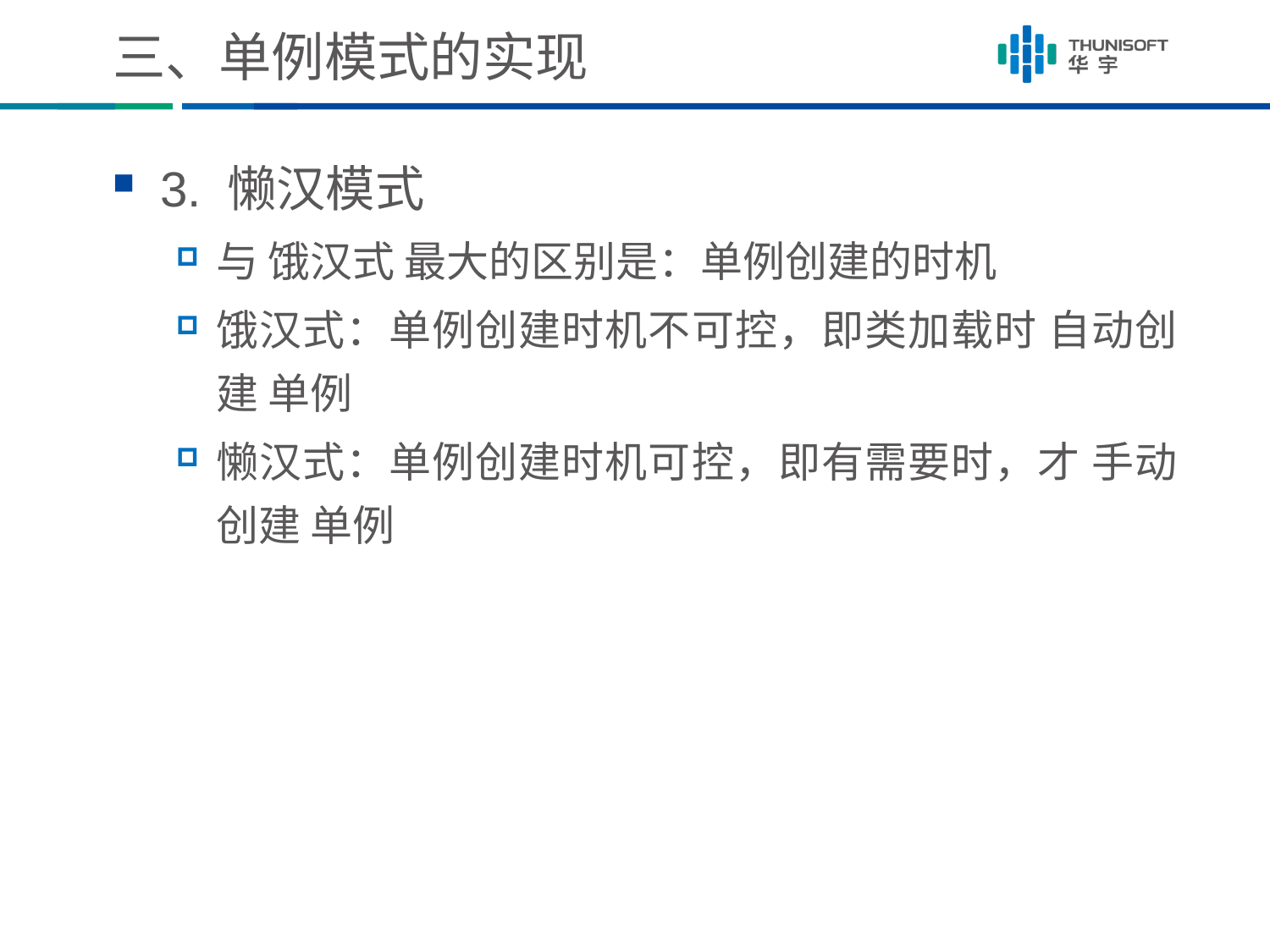

# 三、单例模式的实现
3. 懒汉模式
与 饿汉式 最大的区别是：单例创建的时机
饿汉式：单例创建时机不可控，即类加载时 自动创建 单例
懒汉式：单例创建时机可控，即有需要时，才 手动创建 单例

18